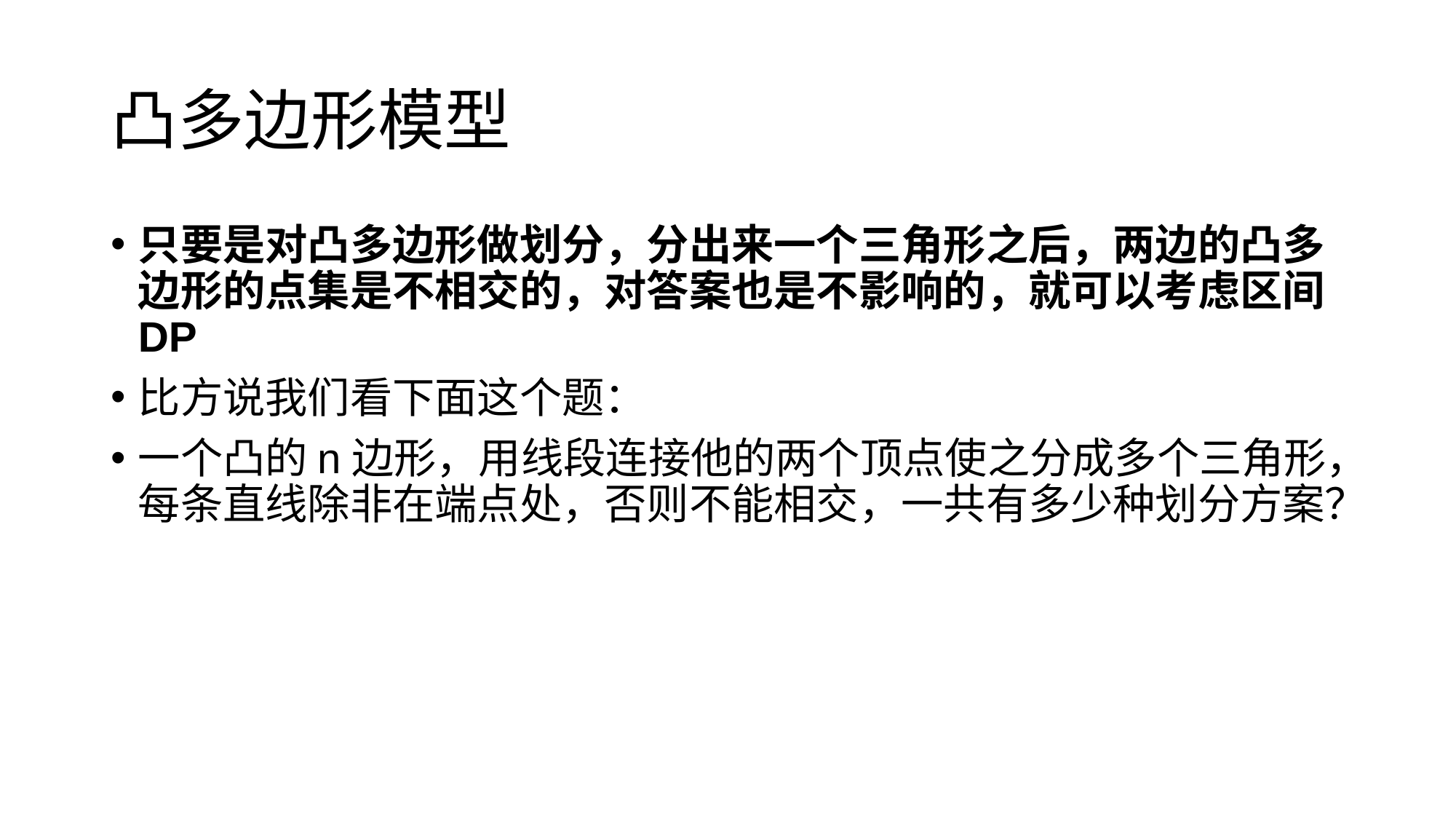

# 凸多边形模型
只要是对凸多边形做划分，分出来一个三角形之后，两边的凸多边形的点集是不相交的，对答案也是不影响的，就可以考虑区间DP
比方说我们看下面这个题：
一个凸的n边形，用线段连接他的两个顶点使之分成多个三角形，每条直线除非在端点处，否则不能相交，一共有多少种划分方案？